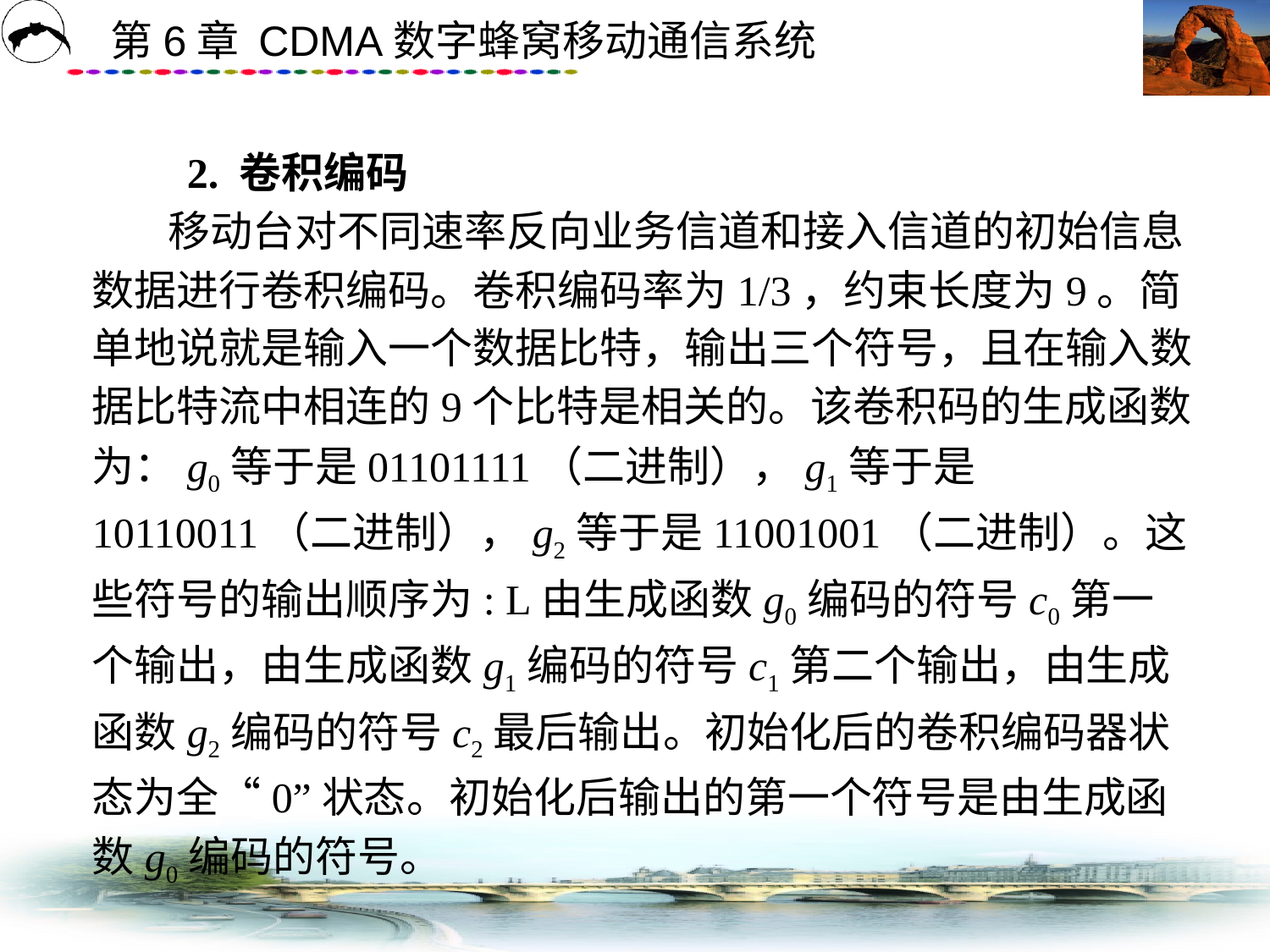

# 2. 卷积编码　 移动台对不同速率反向业务信道和接入信道的初始信息数据进行卷积编码。卷积编码率为1/3，约束长度为9。简单地说就是输入一个数据比特，输出三个符号，且在输入数据比特流中相连的9个比特是相关的。该卷积码的生成函数为：g0等于是01101111（二进制），g1等于是10110011（二进制），g2等于是11001001（二进制）。这些符号的输出顺序为: L由生成函数g0编码的符号c0第一个输出，由生成函数g1编码的符号c1第二个输出，由生成函数g2编码的符号c2最后输出。初始化后的卷积编码器状态为全“0”状态。初始化后输出的第一个符号是由生成函数g0编码的符号。